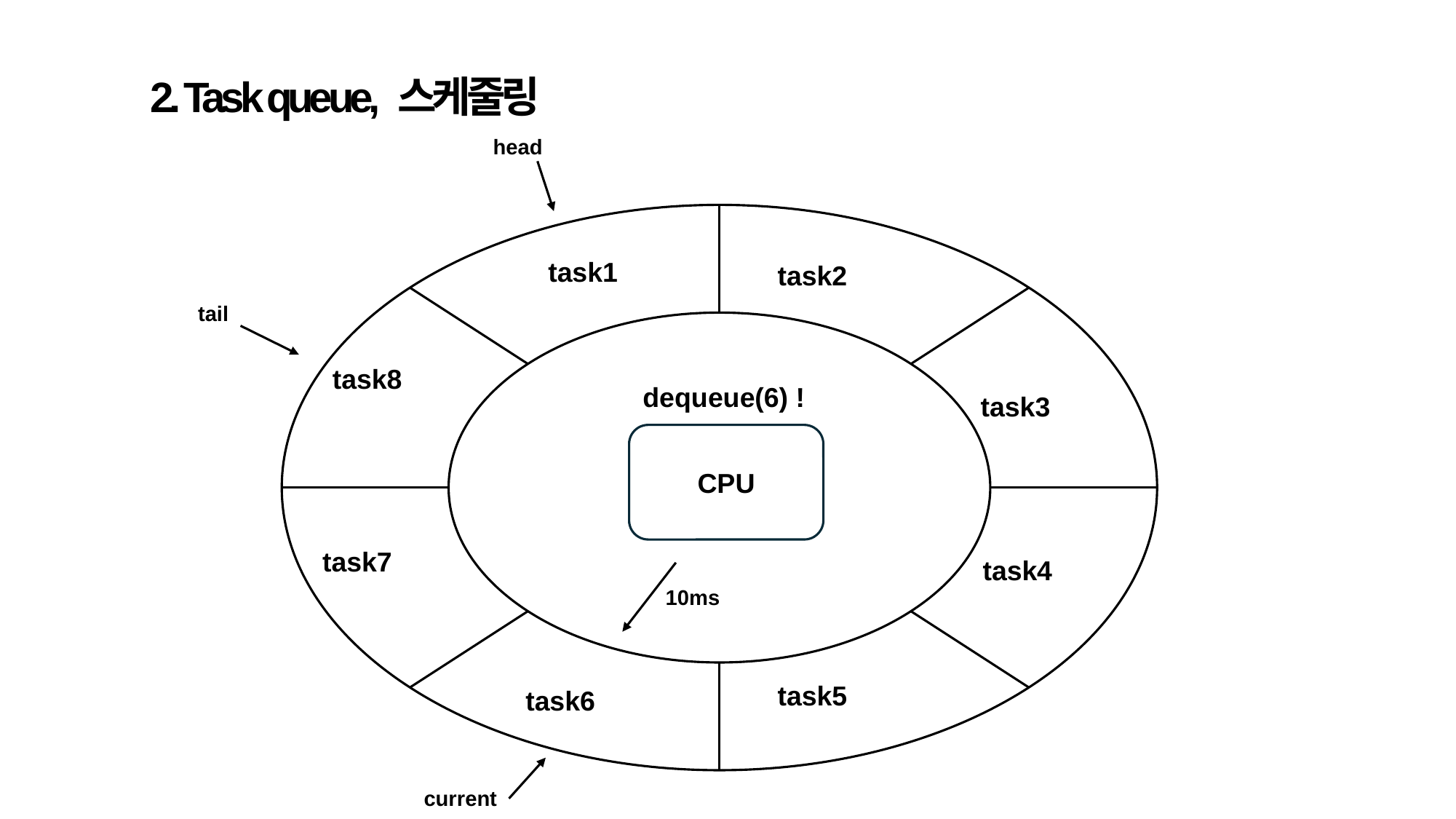

2. Task queue, 스케줄링
head

task1
task2
tail

task8
task3
task7
task4
10ms
task5
task6
current
CPU
dequeue(6) !